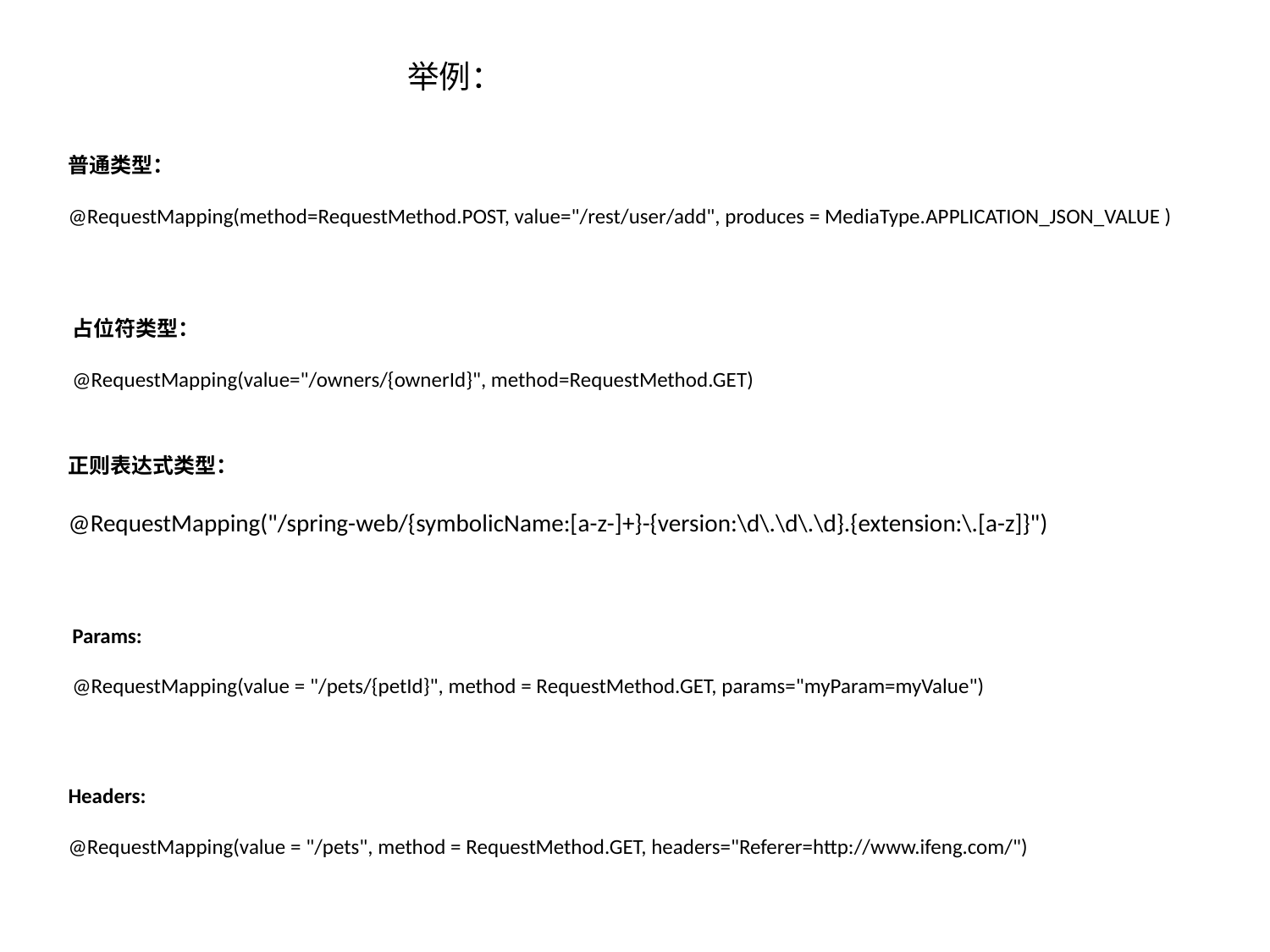

举例：
普通类型：

@RequestMapping(method=RequestMethod.POST, value="/rest/user/add", produces = MediaType.APPLICATION_JSON_VALUE )
占位符类型：

@RequestMapping(value="/owners/{ownerId}", method=RequestMethod.GET)
正则表达式类型：

@RequestMapping("/spring-web/{symbolicName:[a-z-]+}-{version:\d\.\d\.\d}.{extension:\.[a-z]}")
Params:

@RequestMapping(value = "/pets/{petId}", method = RequestMethod.GET, params="myParam=myValue")
Headers:

@RequestMapping(value = "/pets", method = RequestMethod.GET, headers="Referer=http://www.ifeng.com/")